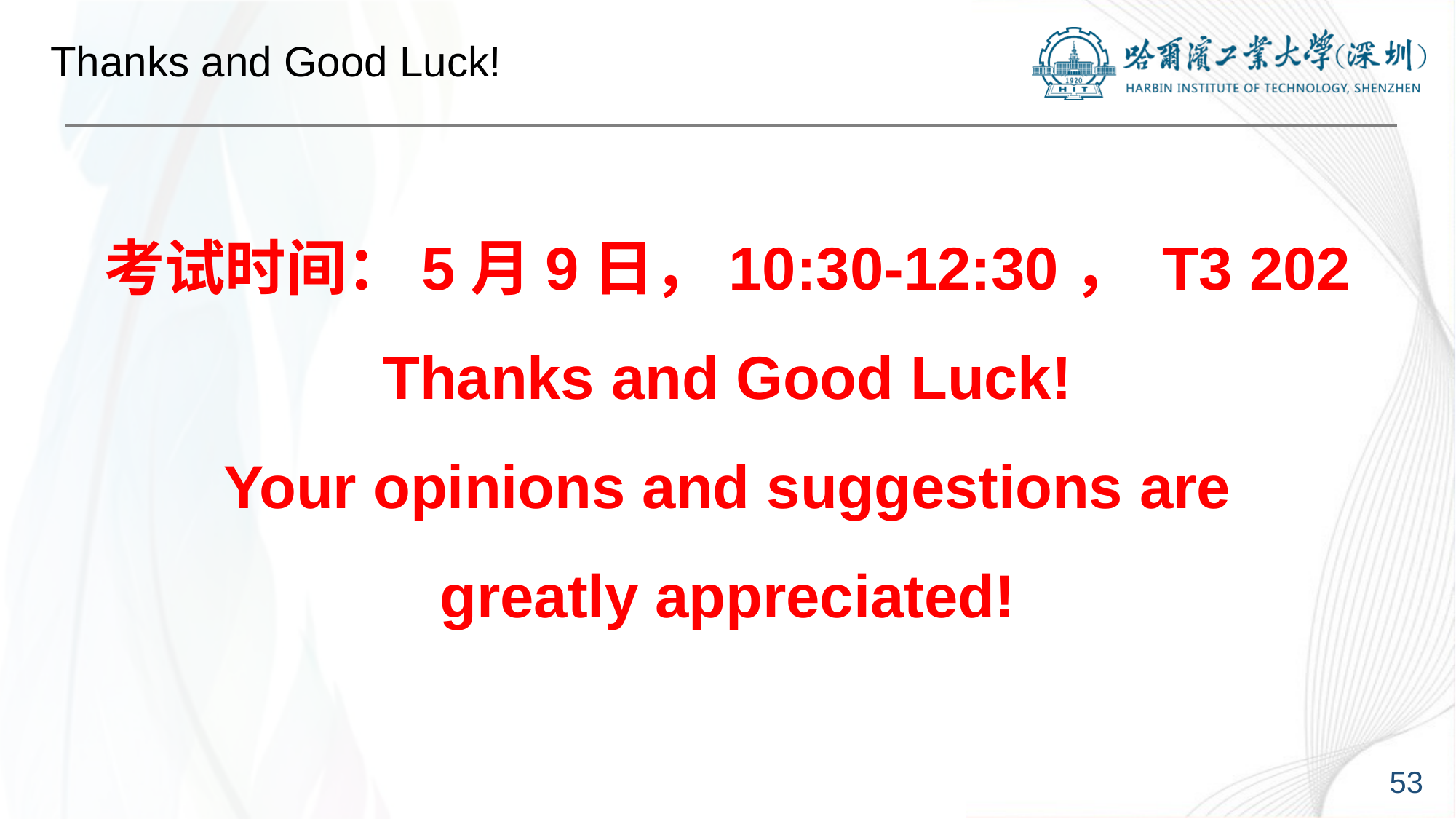

# Thanks and Good Luck!
考试时间：5月9日，10:30-12:30， T3 202
Thanks and Good Luck!
Your opinions and suggestions are greatly appreciated!
53